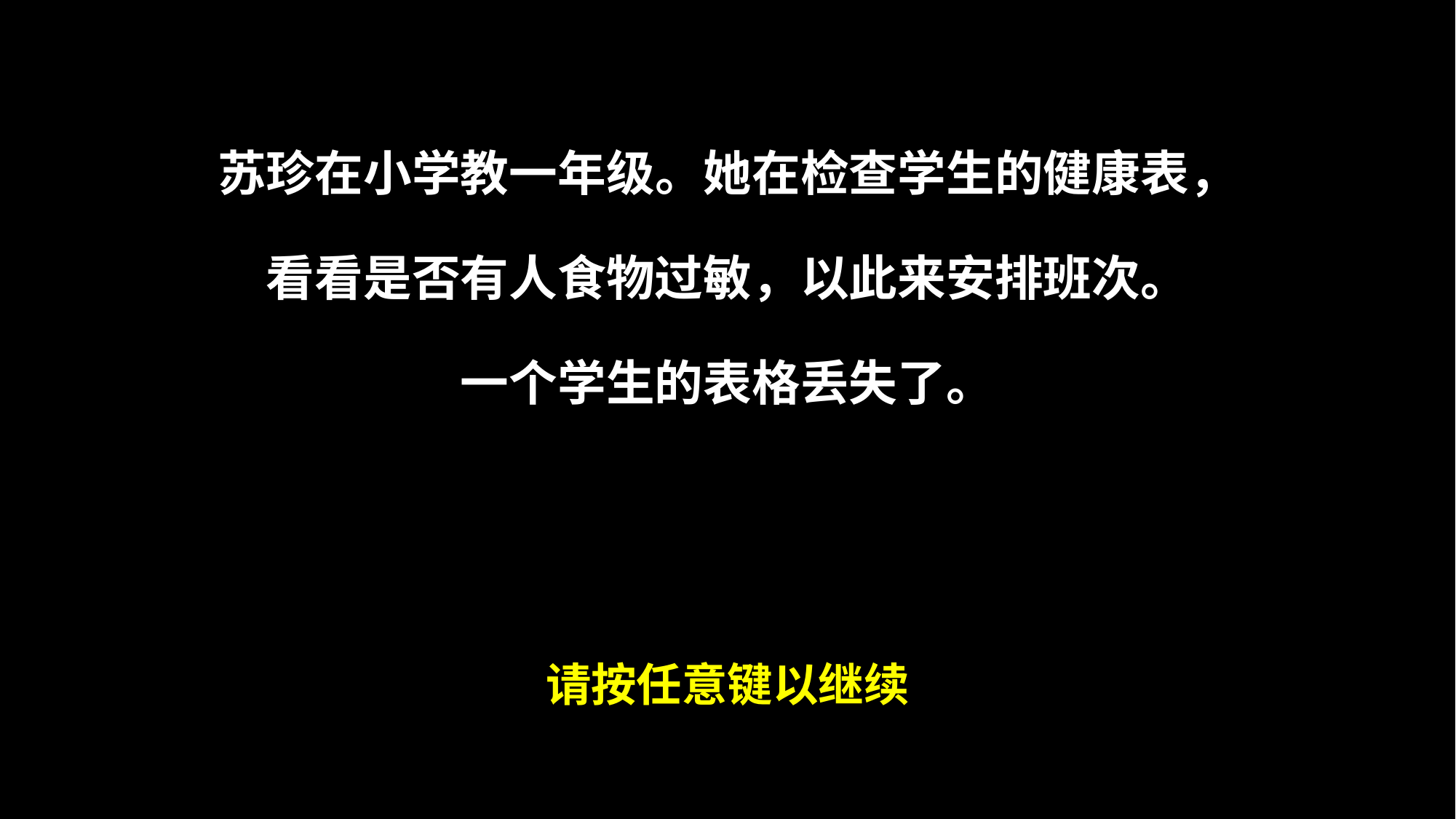

# 苏珍在小学教一年级。她在检查学生的健康表， 看看是否有人食物过敏，以此来安排班次。 一个学生的表格丢失了。
请按任意键以继续